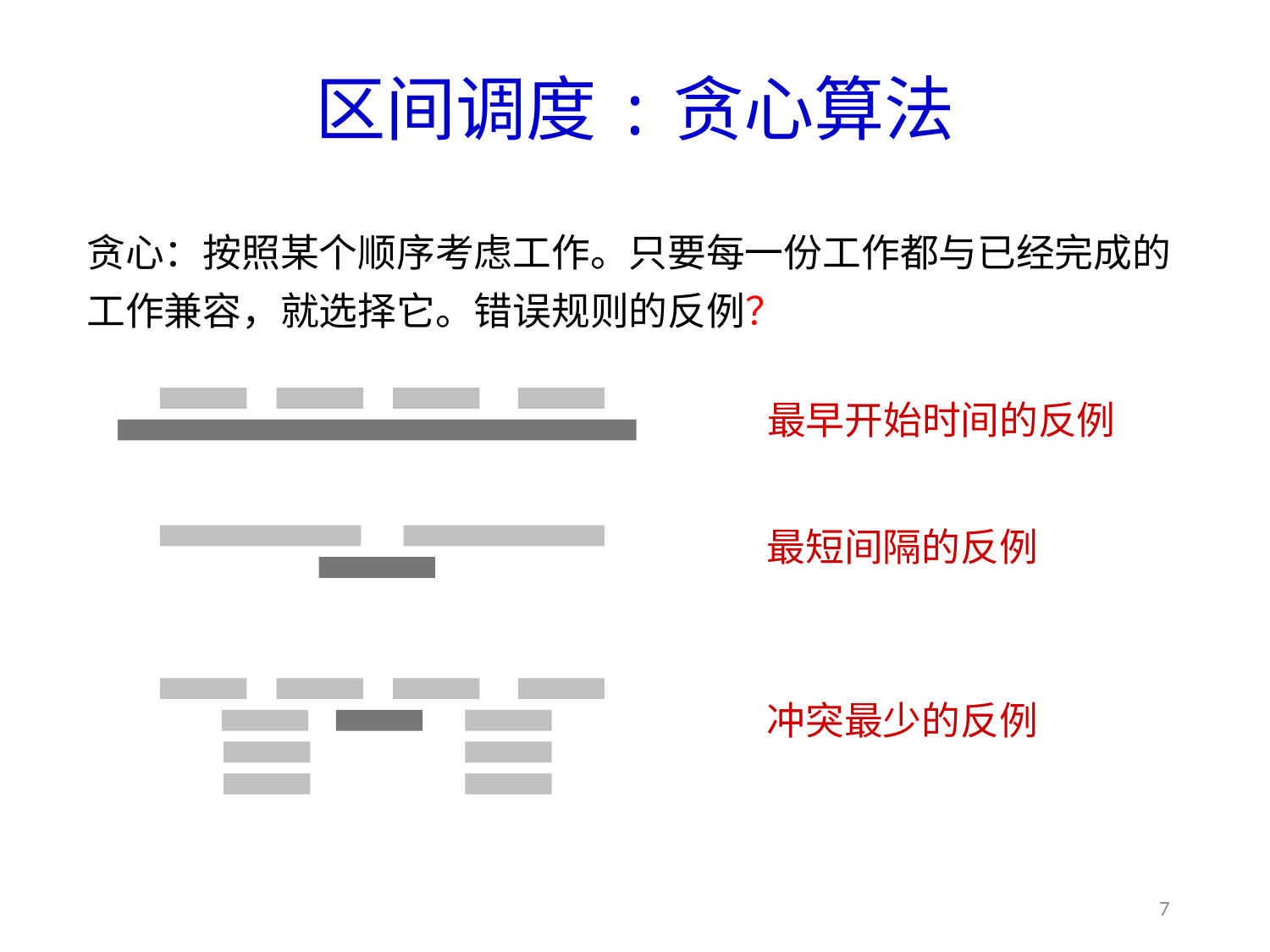

# 区间调度:贪心算法
贪心：按照某个顺序考虑工作。只要每一份工作都与已经完成的工作兼容，就选择它。错误规则的反例？

最早开始时间的反例

最短间隔的反例

冲突最少的反例

7